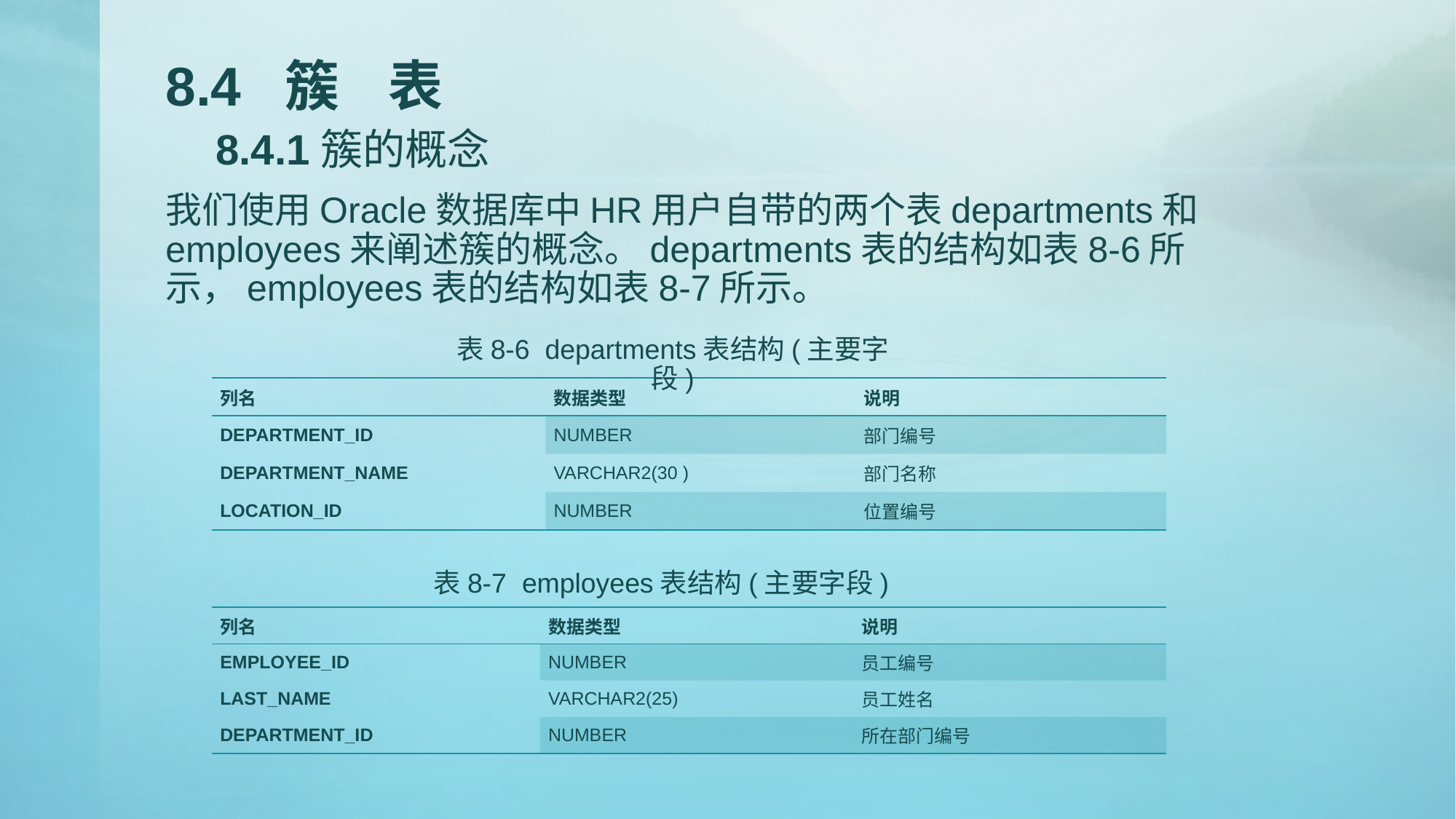

# 8.4  簇    表 8.4.1簇的概念
我们使用Oracle数据库中HR用户自带的两个表departments和employees来阐述簇的概念。departments表的结构如表8-6所示，employees表的结构如表8-7所示。
表8-6  departments表结构(主要字段)

| 列名 | 数据类型 | 说明 |
| --- | --- | --- |
| DEPARTMENT\_ID | NUMBER | 部门编号 |
| DEPARTMENT\_NAME | VARCHAR2(30 ) | 部门名称 |
| LOCATION\_ID | NUMBER | 位置编号 |
表8-7  employees表结构(主要字段)

| 列名 | 数据类型 | 说明 |
| --- | --- | --- |
| EMPLOYEE\_ID | NUMBER | 员工编号 |
| LAST\_NAME | VARCHAR2(25) | 员工姓名 |
| DEPARTMENT\_ID | NUMBER | 所在部门编号 |